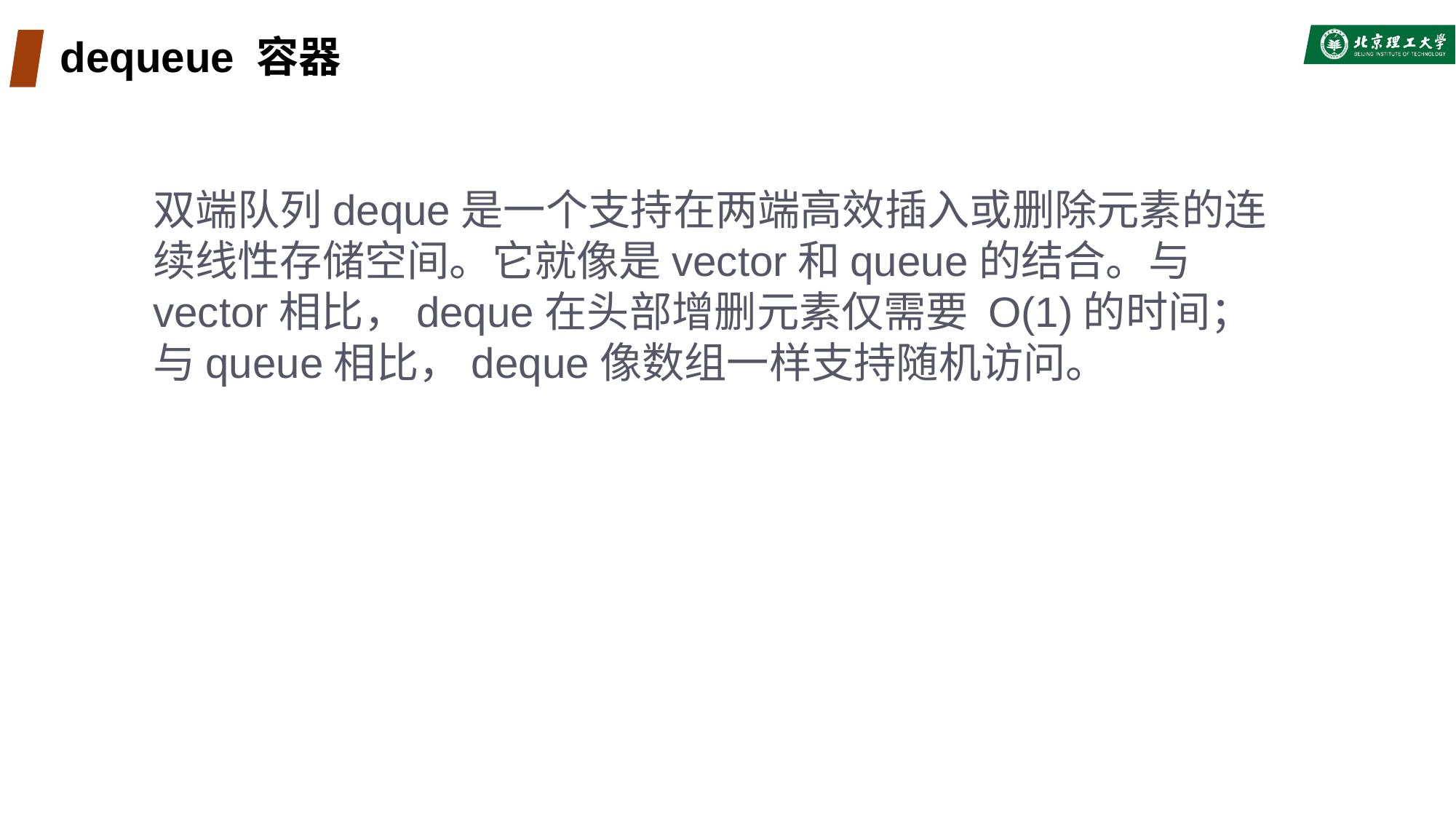

# dequeue 容器
双端队列deque是一个支持在两端高效插入或删除元素的连续线性存储空间。它就像是vector和queue的结合。与vector相比，deque在头部增删元素仅需要 O(1)的时间；与queue相比，deque像数组一样支持随机访问。